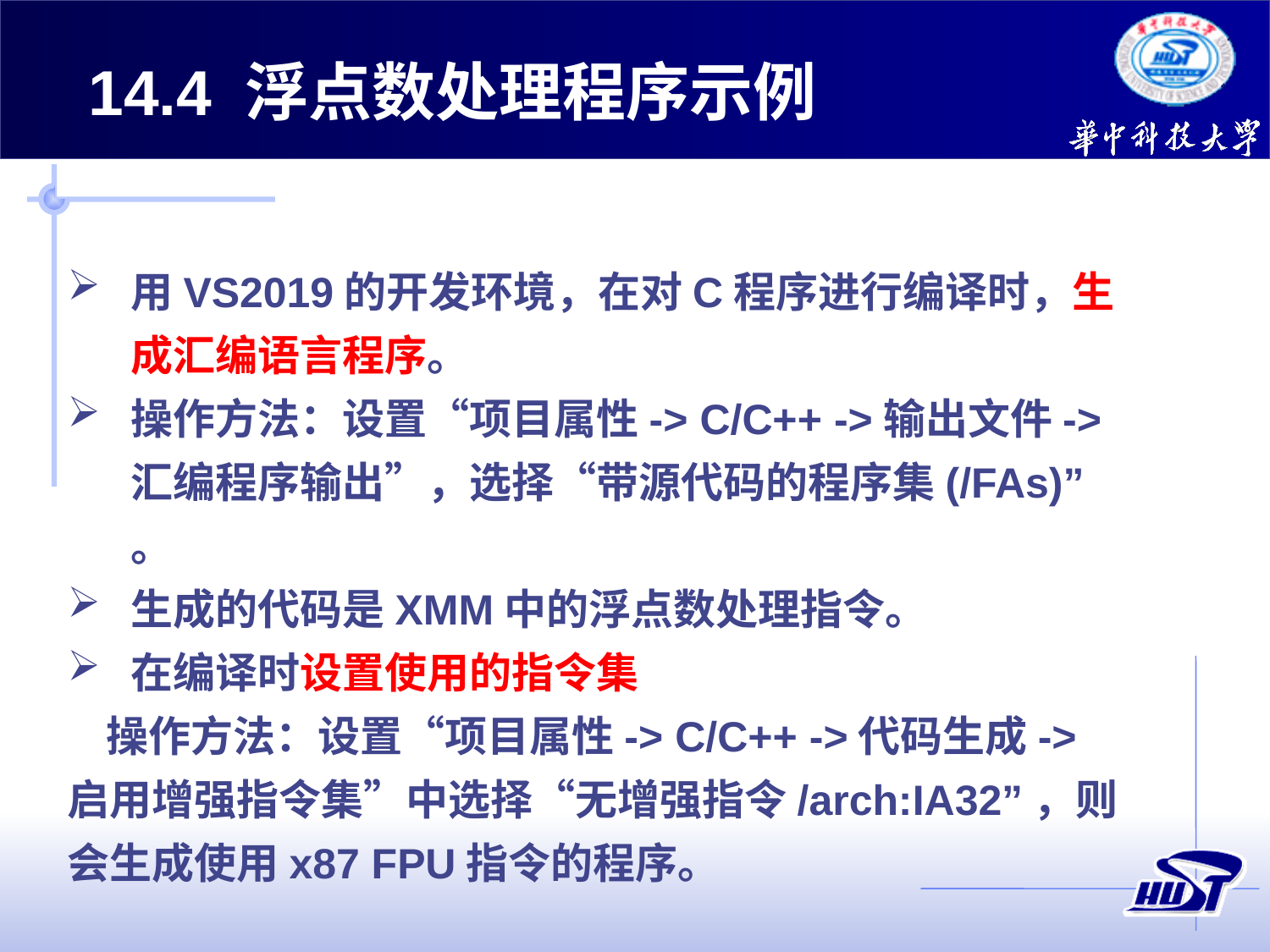

14.4 浮点数处理程序示例
用VS2019的开发环境，在对C程序进行编译时，生成汇编语言程序。
操作方法：设置“项目属性-> C/C++ ->输出文件->汇编程序输出”，选择“带源代码的程序集(/FAs)”。
生成的代码是XMM中的浮点数处理指令。
在编译时设置使用的指令集
   操作方法：设置“项目属性-> C/C++ ->代码生成->启用增强指令集”中选择“无增强指令/arch:IA32”，则会生成使用x87 FPU指令的程序。